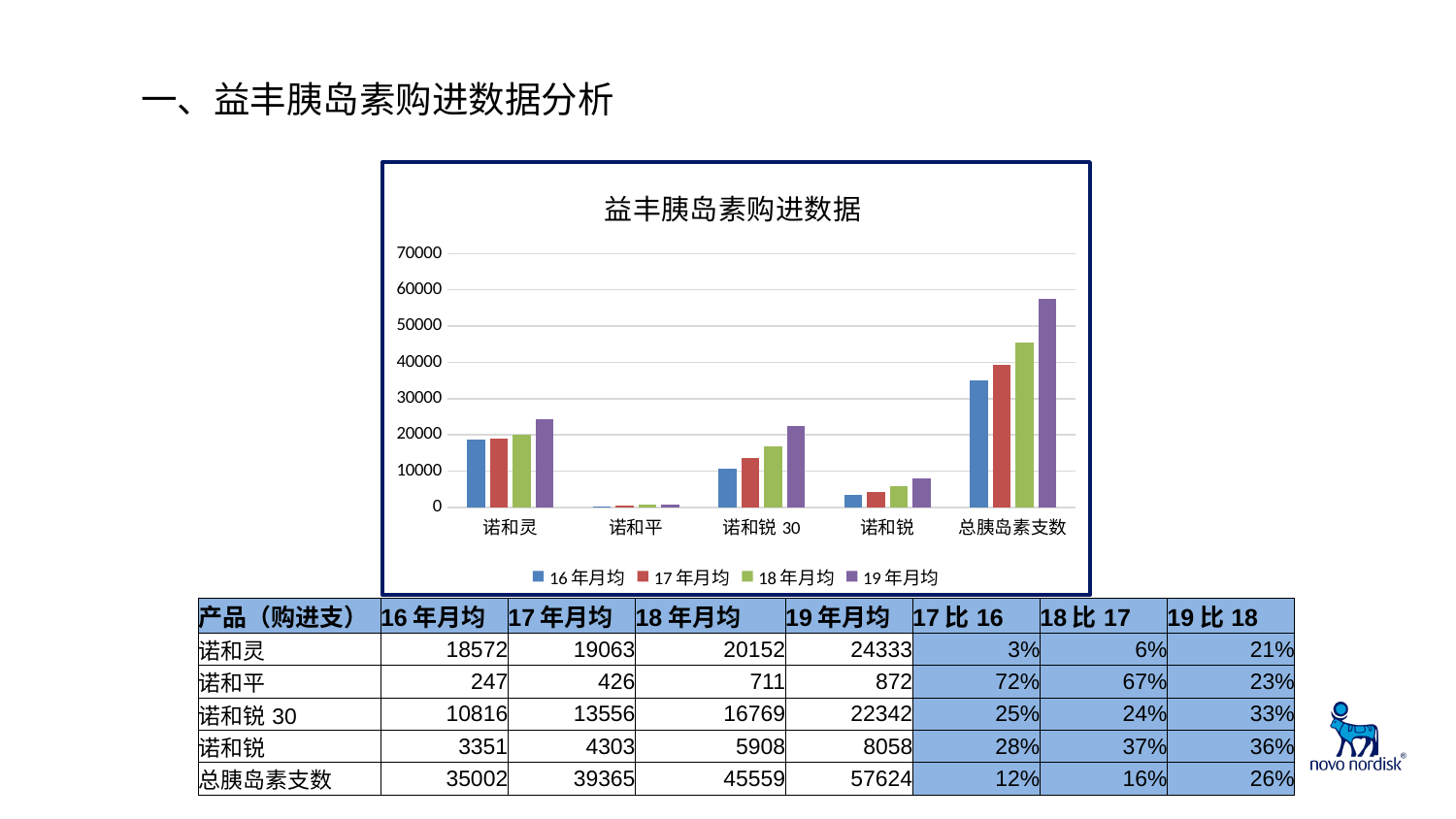

3
一、益丰胰岛素购进数据分析

### Chart: 益丰胰岛素购进数据

| Category | 16年月均 | 17年月均 | 18年月均 | 19年月均 |
|---|---|---|---|---|
| 诺和灵 | 18571.75 | 19063.25 | 20152.4166666667 | 24333.1666666667 |
| 诺和平 | 247.25 | 426.25 | 711.25 | 871.5 |
| 诺和锐30 | 10815.5 | 13556.0 | 16769.1666666667 | 22341.6666666667 |
| 诺和锐 | 3351.41666666667 | 4302.5 | 5908.33333333333 | 8058.33333333333 |
| 总胰岛素支数 | 35001.9166666667 | 39365.0 | 45559.1666666667 | 57623.6666666667 |
| 产品（购进支） | 16年月均 | 17年月均 | 18年月均 | 19年月均 | 17比16 | 18比17 | 19比18 |
| --- | --- | --- | --- | --- | --- | --- | --- |
| 诺和灵 | 18572 | 19063 | 20152 | 24333 | 3% | 6% | 21% |
| 诺和平 | 247 | 426 | 711 | 872 | 72% | 67% | 23% |
| 诺和锐30 | 10816 | 13556 | 16769 | 22342 | 25% | 24% | 33% |
| 诺和锐 | 3351 | 4303 | 5908 | 8058 | 28% | 37% | 36% |
| 总胰岛素支数 | 35002 | 39365 | 45559 | 57624 | 12% | 16% | 26% |